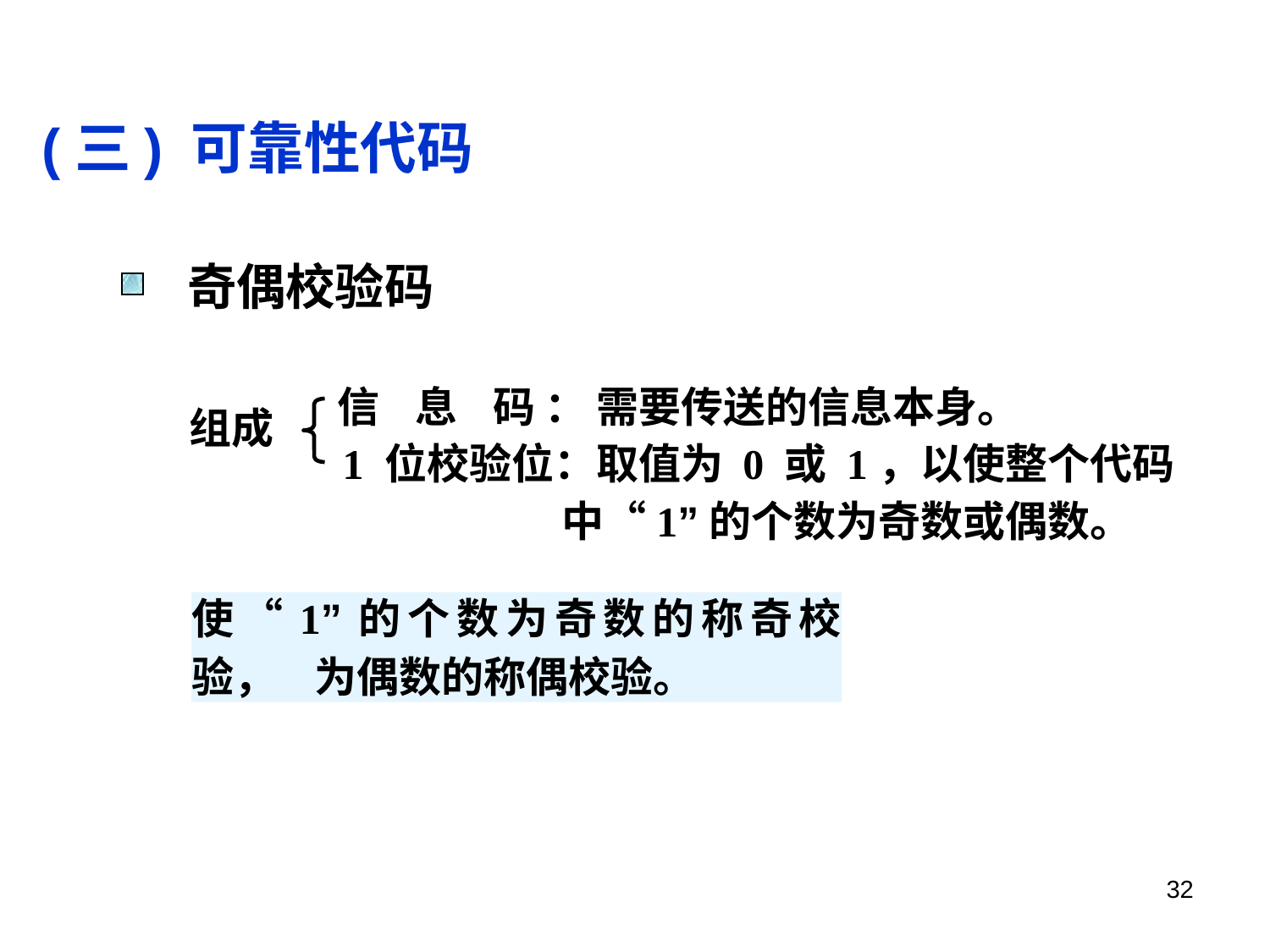

(三) 可靠性代码
奇偶校验码

信    息    码 ： 需要传送的信息本身。
组成

1 位校验位：取值为 0 或 1，以使整个代码
                       中“1”的个数为奇数或偶数。
使“1”的个数为奇数的称奇校验，    为偶数的称偶校验。
32